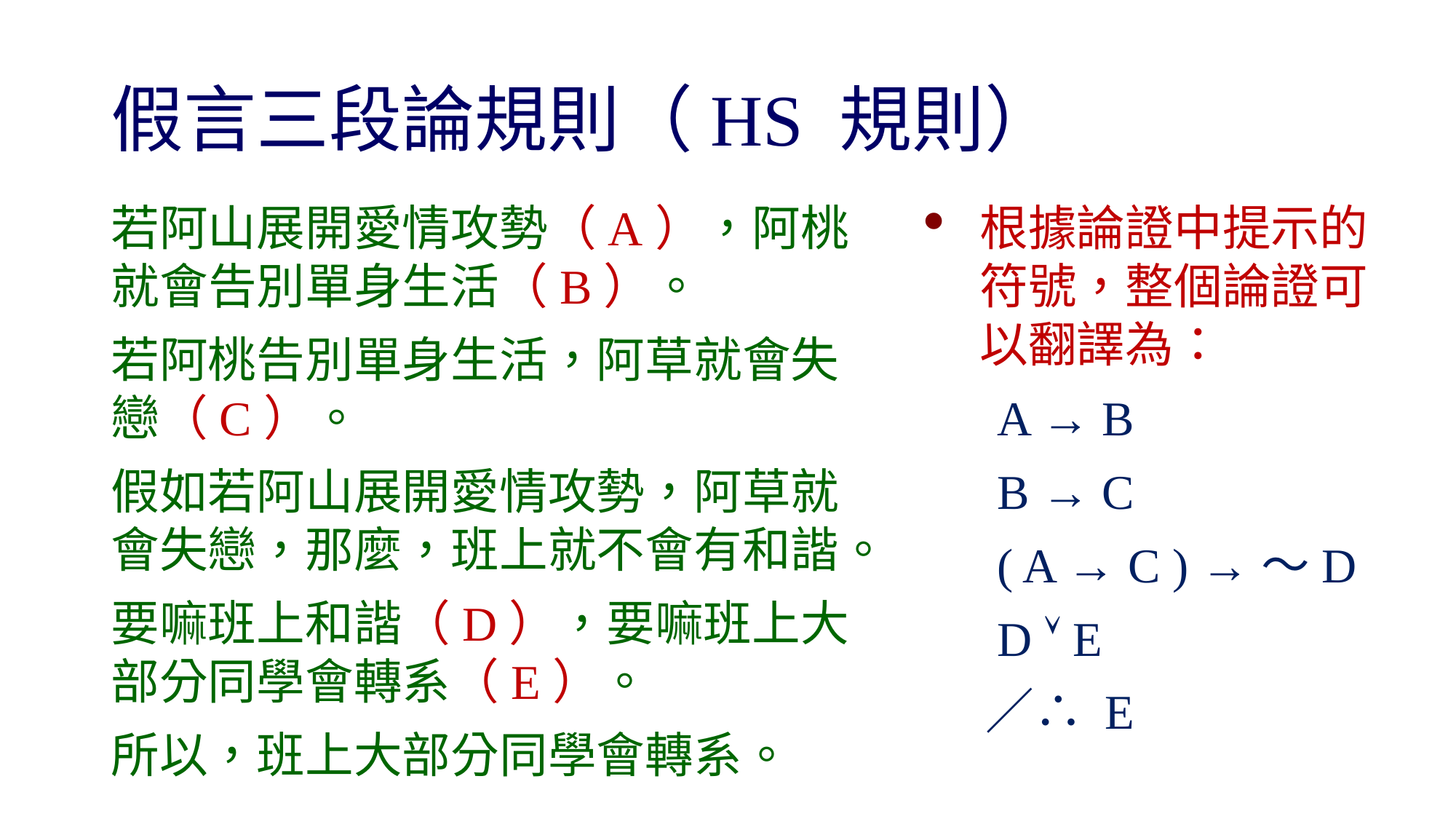

# 假言三段論規則（HS 規則）
若阿山展開愛情攻勢（A），阿桃就會告別單身生活（B）。
若阿桃告別單身生活，阿草就會失戀（C）。
假如若阿山展開愛情攻勢，阿草就會失戀，那麼，班上就不會有和諧。
要嘛班上和諧（D），要嘛班上大部分同學會轉系（E）。
所以，班上大部分同學會轉系。
根據論證中提示的符號，整個論證可以翻譯為：
　 A → B
　 B → C
　 ( A → C ) →～D
　 D ∨ E
　 ／∴ E